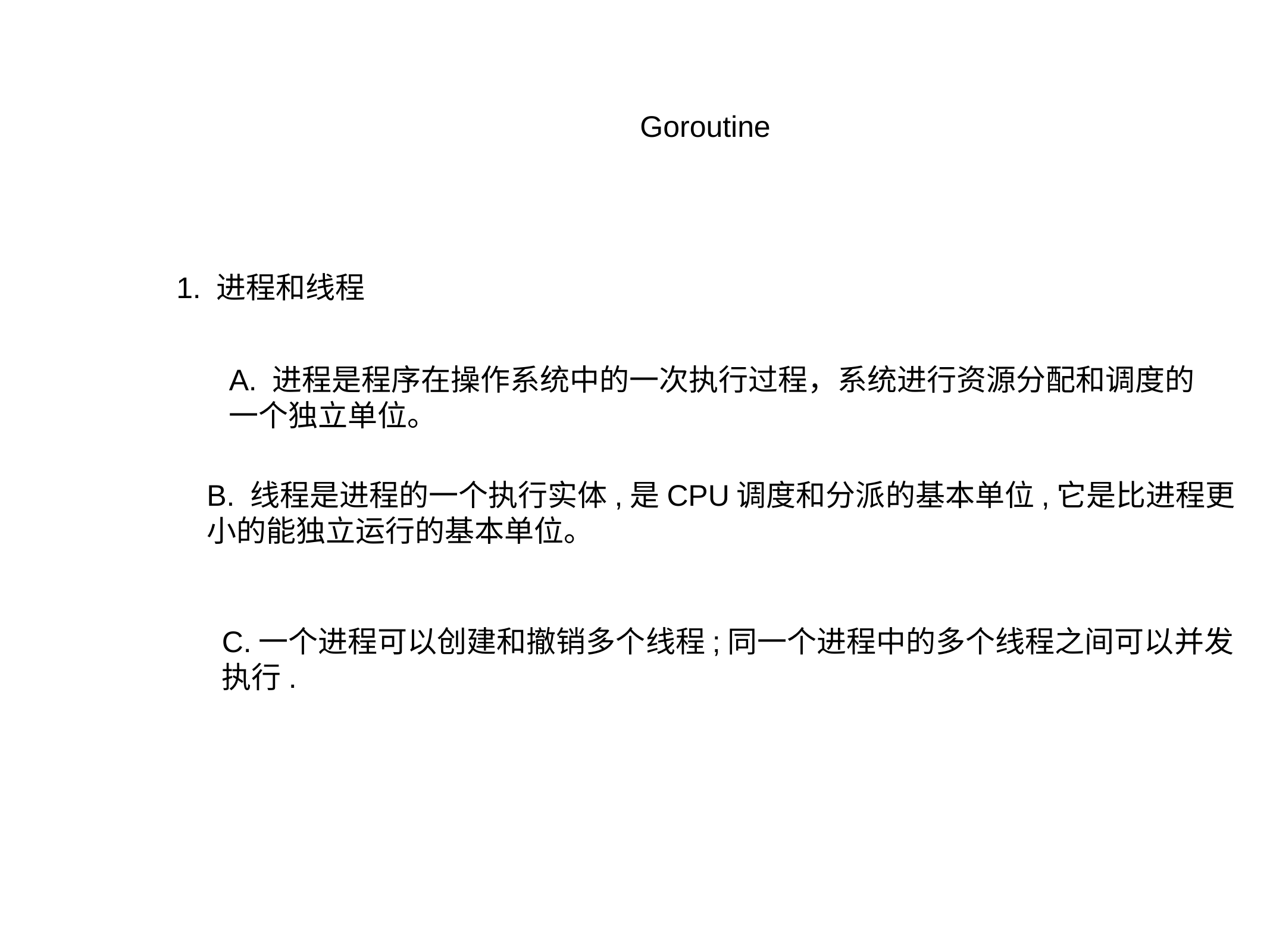

Goroutine
1. 进程和线程
A. 进程是程序在操作系统中的一次执行过程，系统进行资源分配和调度的
一个独立单位。
B. 线程是进程的一个执行实体,是CPU调度和分派的基本单位,它是比进程更
小的能独立运行的基本单位。
C.一个进程可以创建和撤销多个线程;同一个进程中的多个线程之间可以并发
执行.